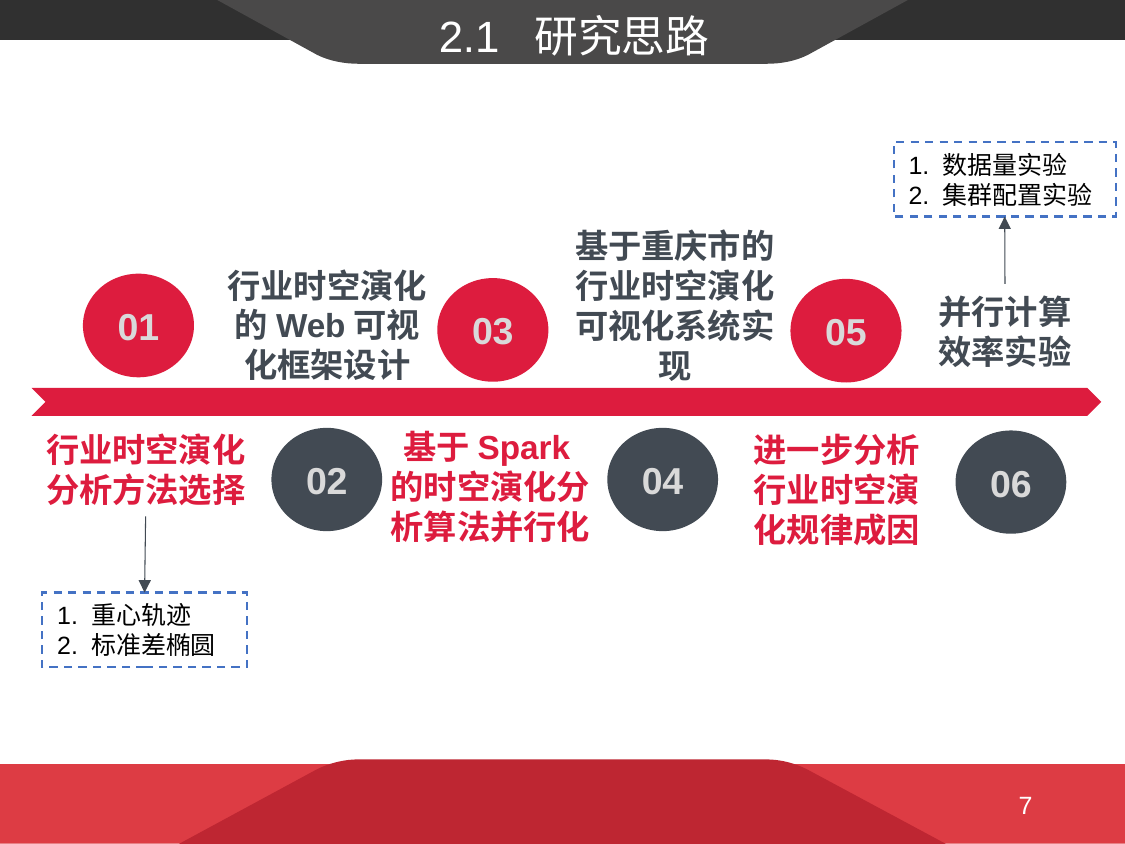

2.1  研究思路
1. 数据量实验
2. 集群配置实验
基于重庆市的行业时空演化可视化系统实现
行业时空演化的Web可视化框架设计
01
03
05
并行计算效率实验

基于Spark的时空演化分析算法并行化
进一步分析行业时空演化规律成因
行业时空演化分析方法选择
02
04
06
1. 重心轨迹
2. 标准差椭圆

7